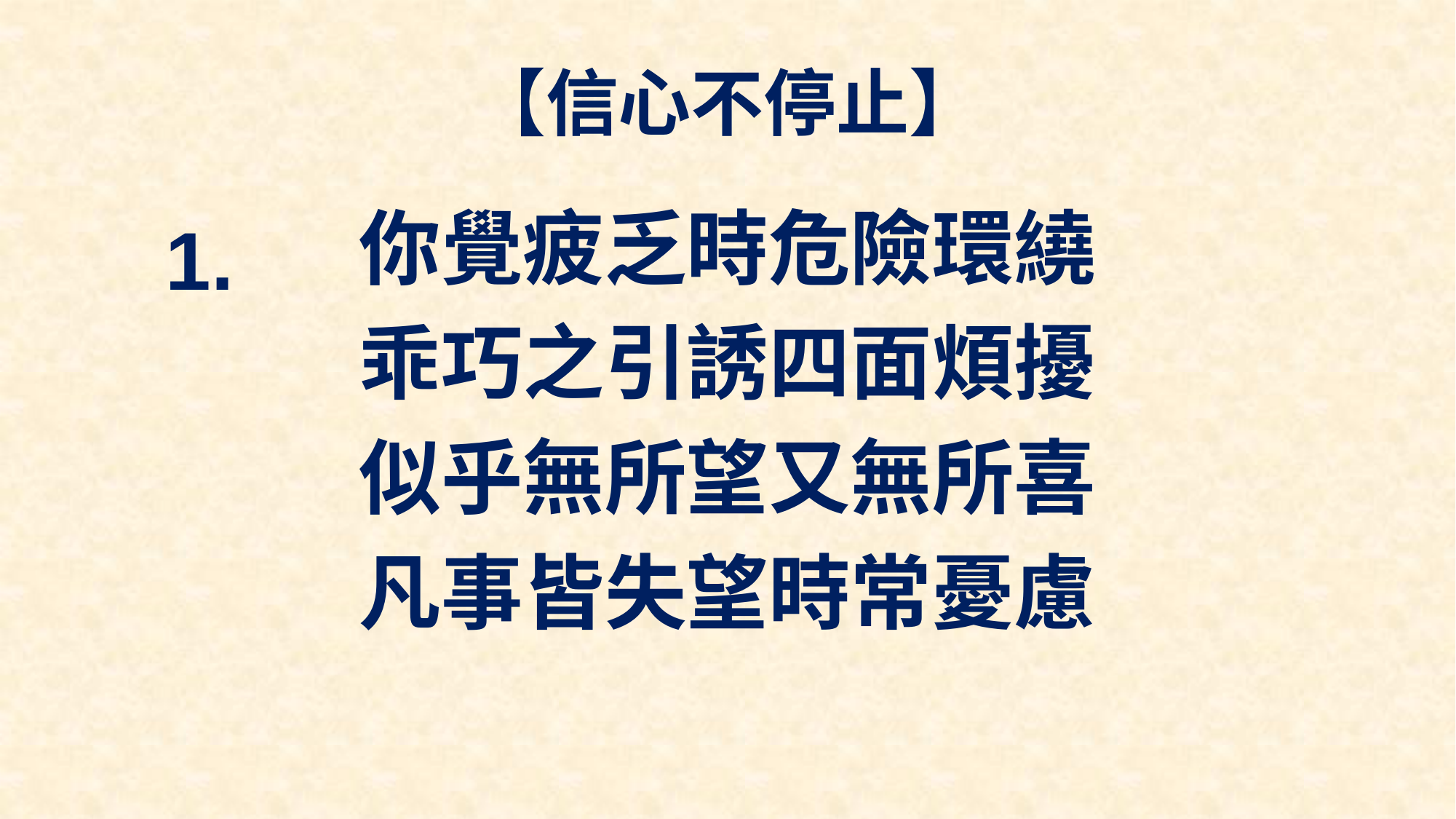

# 【信心不停止】
你覺疲乏時危險環繞
乖巧之引誘四面煩擾
似乎無所望又無所喜
凡事皆失望時常憂慮
1.